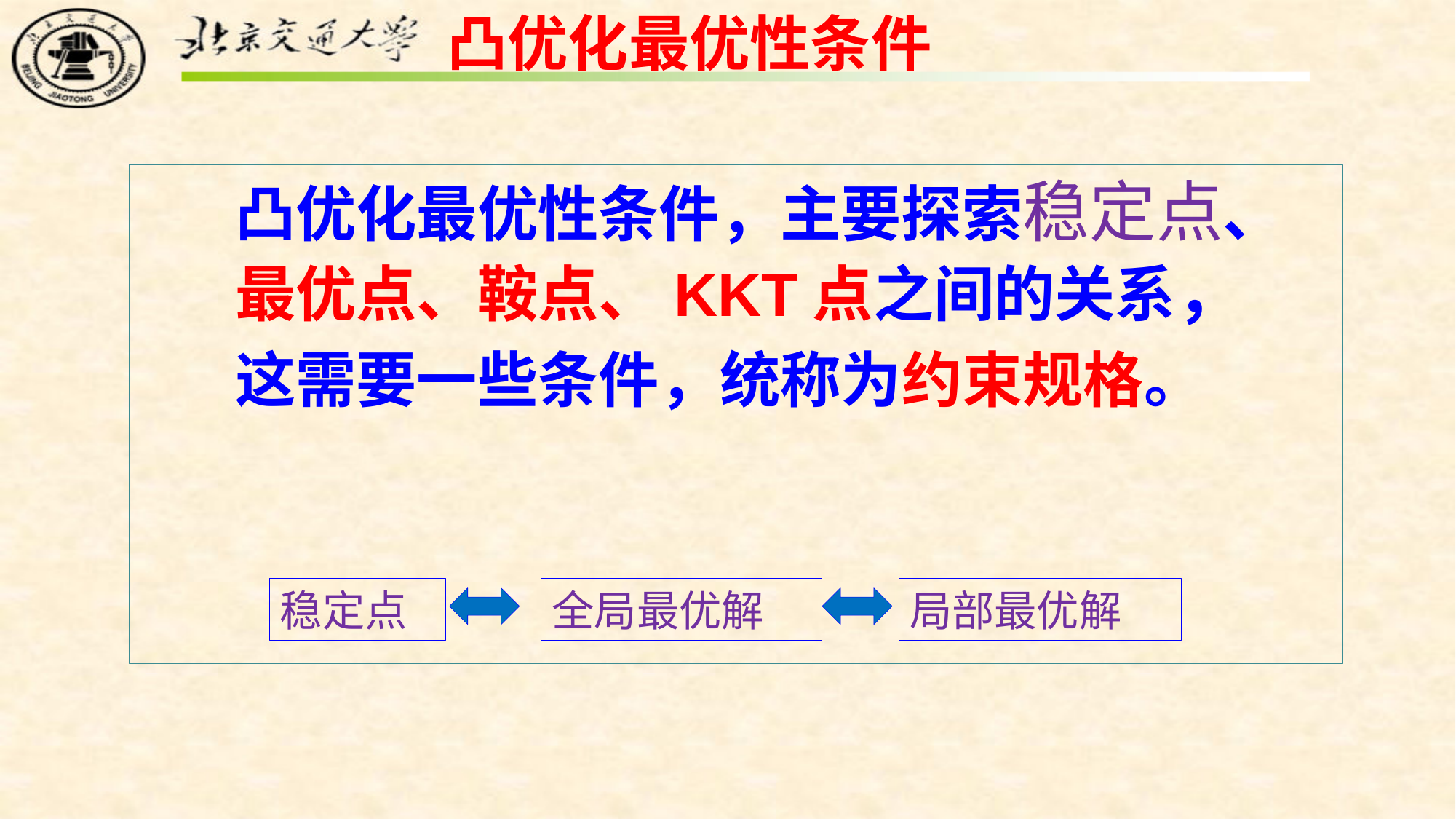

凸优化最优性条件
凸优化最优性条件，主要探索稳定点、最优点、鞍点、KKT点之间的关系，
这需要一些条件，统称为约束规格。
局部最优解
全局最优解
稳定点